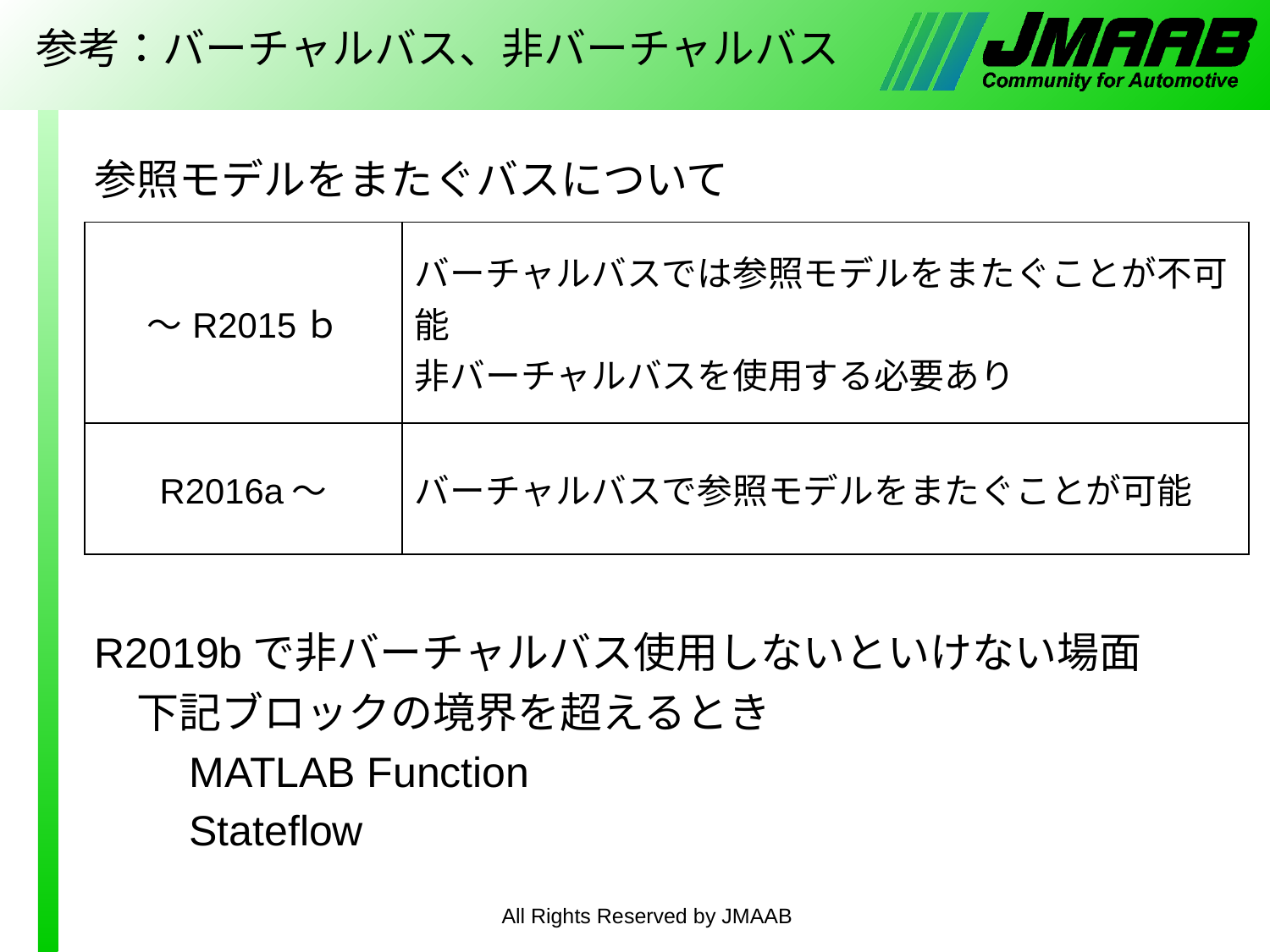

# 参考：バーチャルバス、非バーチャルバス
参照モデルをまたぐバスについて

R2019bで非バーチャルバス使用しないといけない場面
　下記ブロックの境界を超えるとき
　　MATLAB Function
　　Stateflow
| ～R2015ｂ | バーチャルバスでは参照モデルをまたぐことが不可能 非バーチャルバスを使用する必要あり |
| --- | --- |
| R2016a～ | バーチャルバスで参照モデルをまたぐことが可能 |